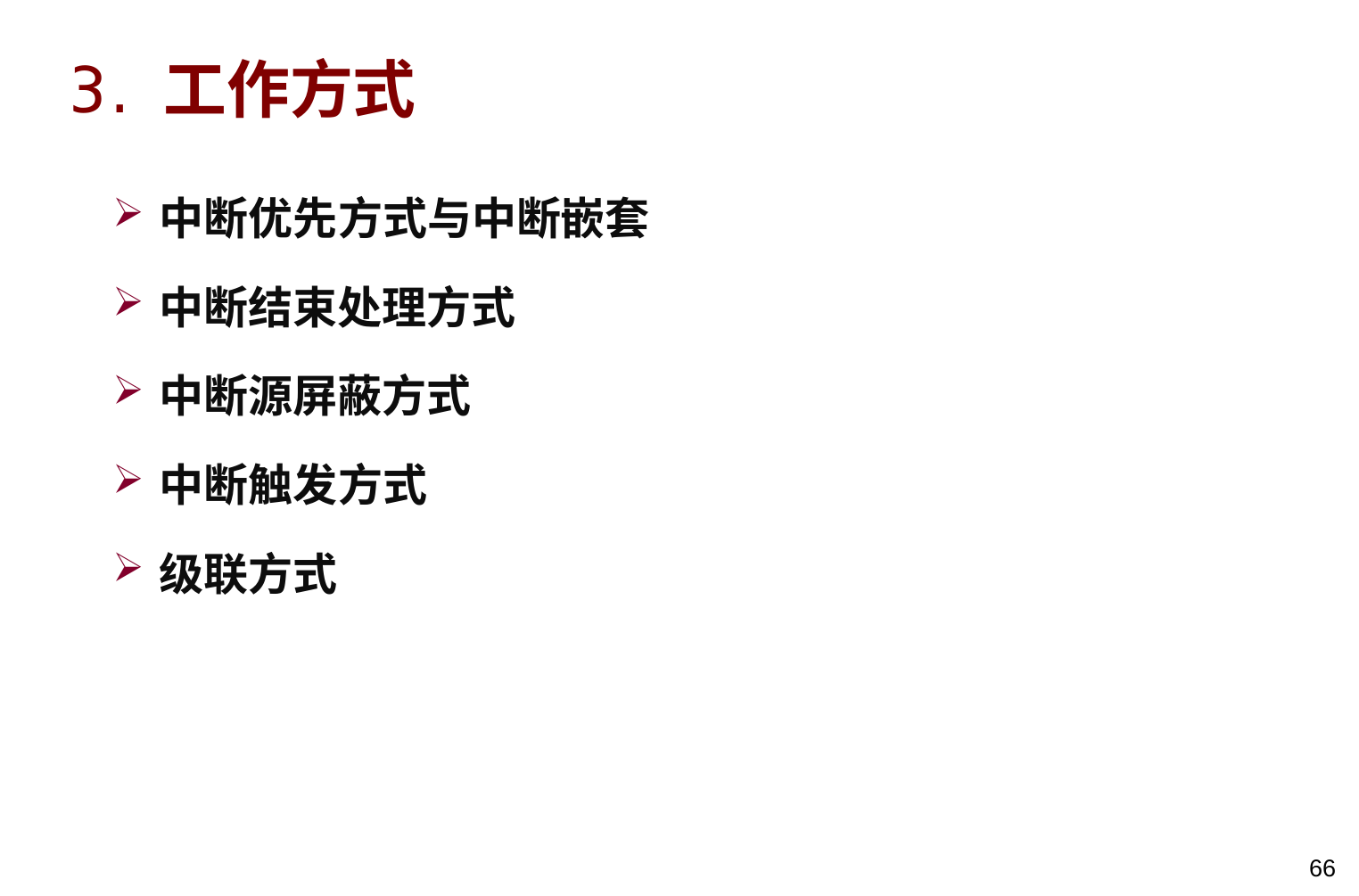

# 3. 工作方式
中断优先方式与中断嵌套
中断结束处理方式
中断源屏蔽方式
中断触发方式
级联方式
66